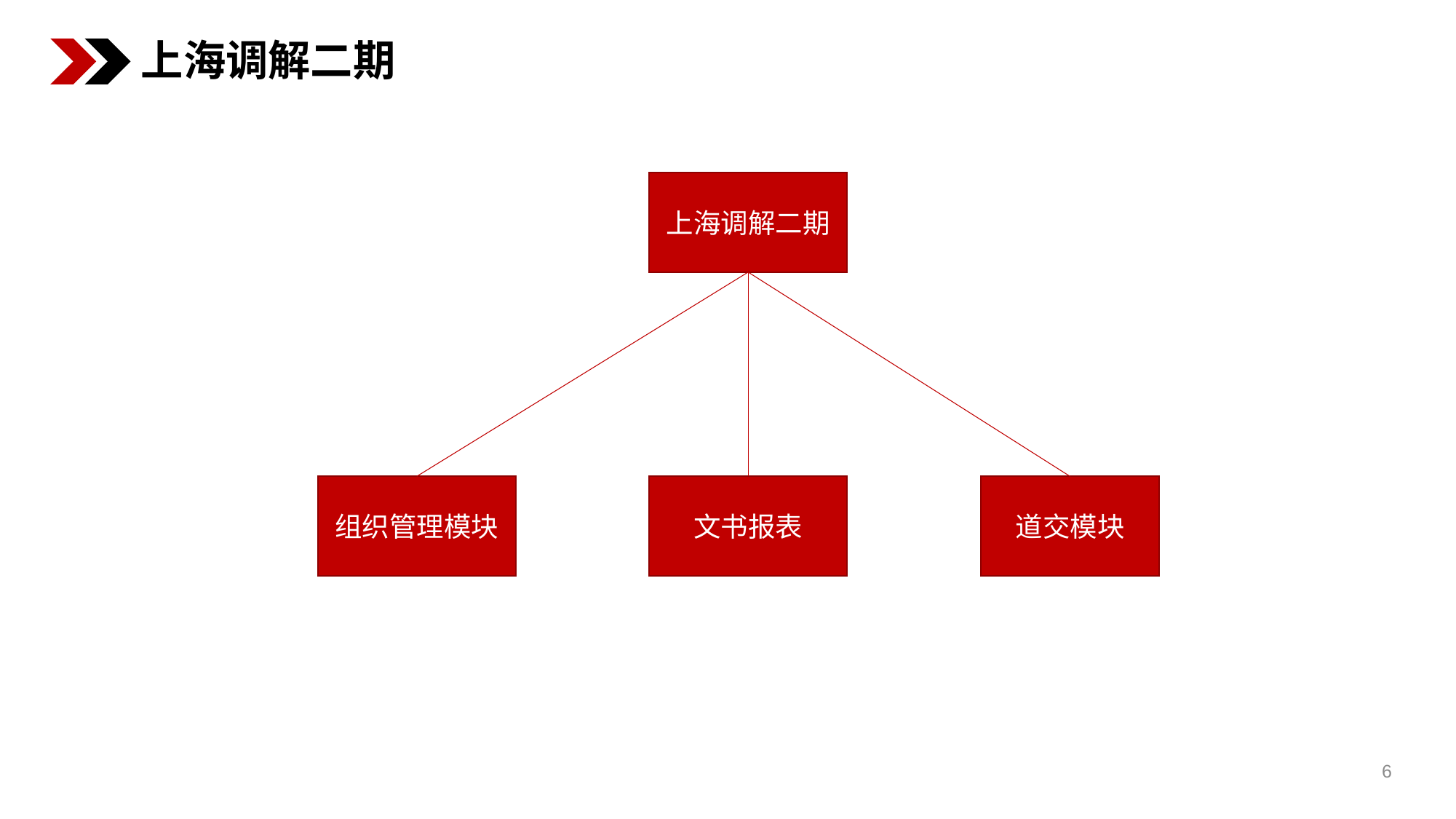

上海调解二期

上海调解二期
文书报表
组织管理模块
道交模块
续约率

6